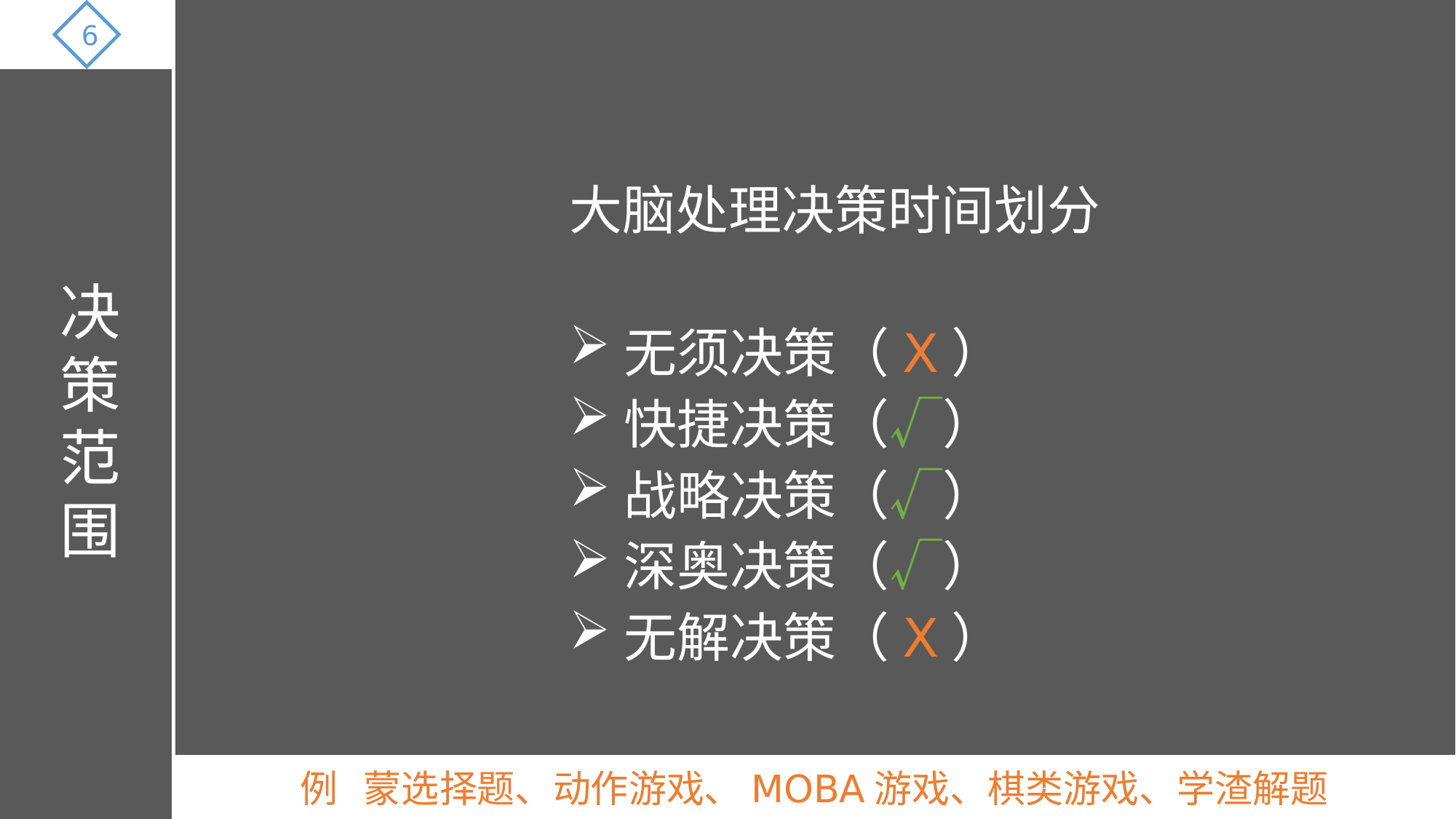

6
大脑处理决策时间划分

无须决策（X）
快捷决策（√）
战略决策（√）
深奥决策（√）
无解决策（X）
决策范围
例   蒙选择题、动作游戏、MOBA游戏、棋类游戏、学渣解题